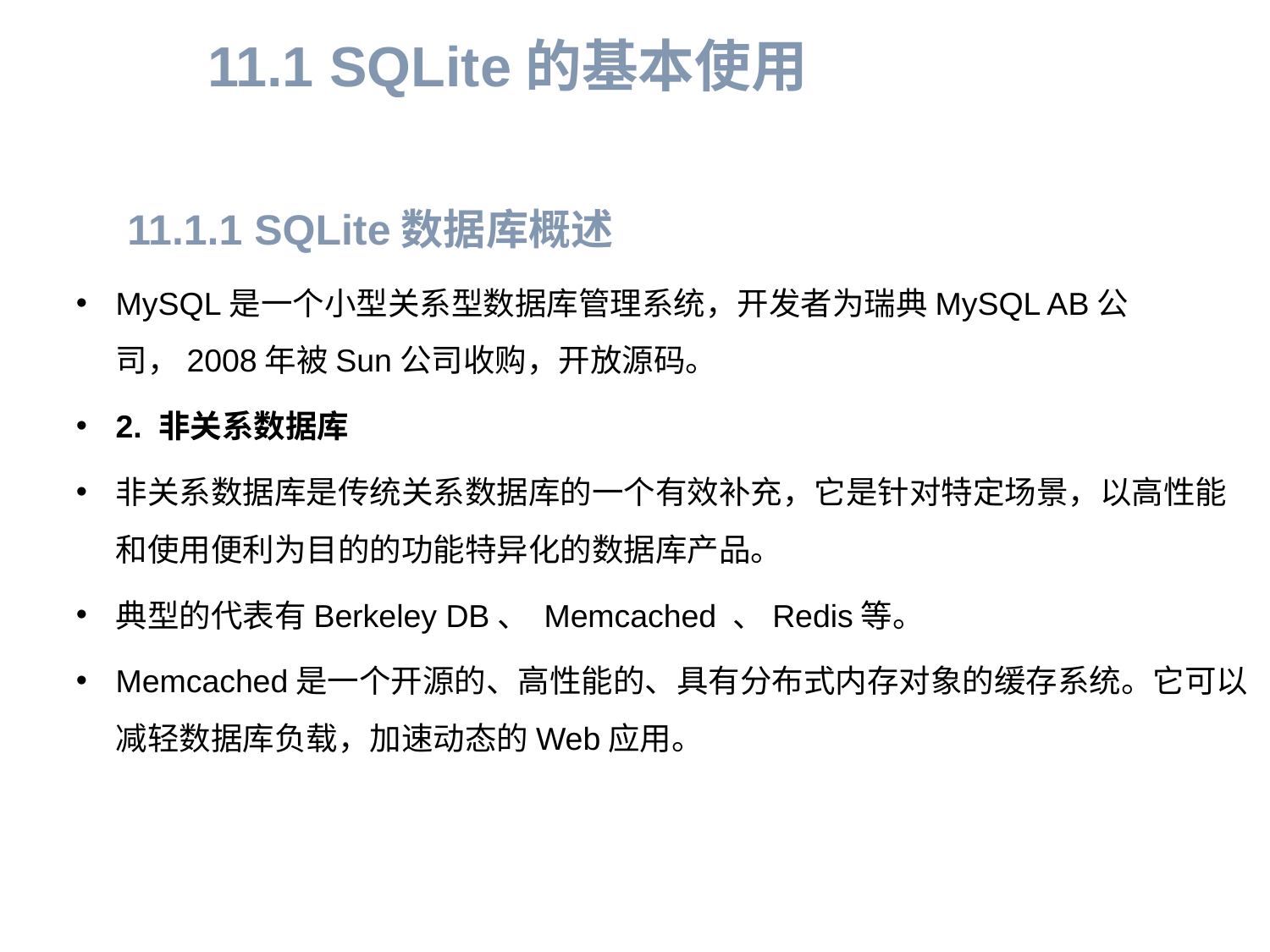

11.1 SQLite的基本使用
11.1.1 SQLite数据库概述
MySQL是一个小型关系型数据库管理系统，开发者为瑞典MySQL AB公司，2008年被Sun公司收购，开放源码。
2. 非关系数据库
非关系数据库是传统关系数据库的一个有效补充，它是针对特定场景，以高性能和使用便利为目的的功能特异化的数据库产品。
典型的代表有Berkeley DB、 Memcached 、Redis等。
Memcached是一个开源的、高性能的、具有分布式内存对象的缓存系统。它可以减轻数据库负载，加速动态的Web应用。